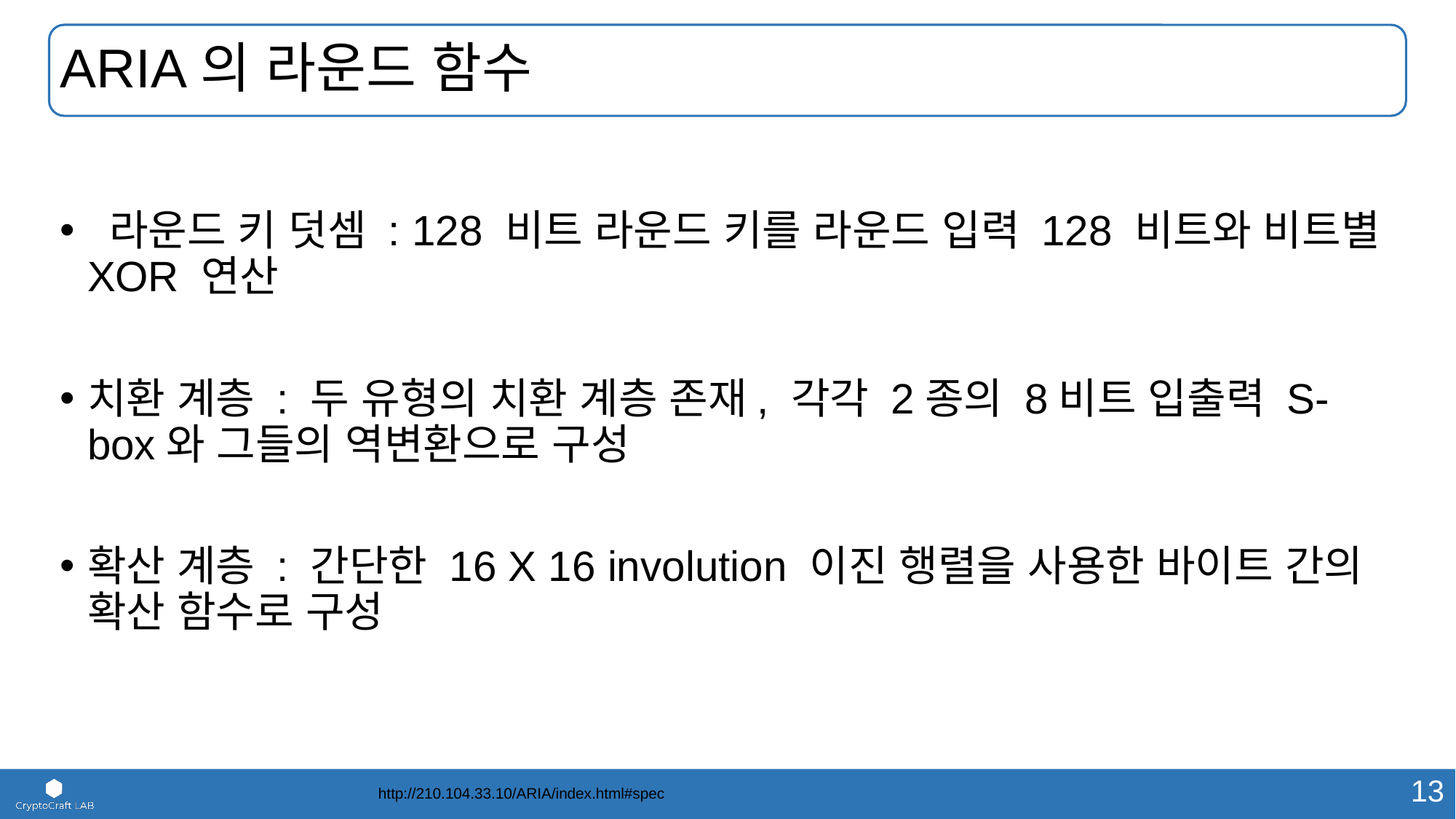

# ARIA의 라운드 함수

 라운드 키 덧셈 : 128 비트 라운드 키를 라운드 입력 128 비트와 비트별 XOR 연산

치환 계층 : 두 유형의 치환 계층 존재, 각각 2종의 8비트 입출력 S-box와 그들의 역변환으로 구성

확산 계층 : 간단한 16 X 16 involution 이진 행렬을 사용한 바이트 간의 확산 함수로 구성
http://210.104.33.10/ARIA/index.html#spec